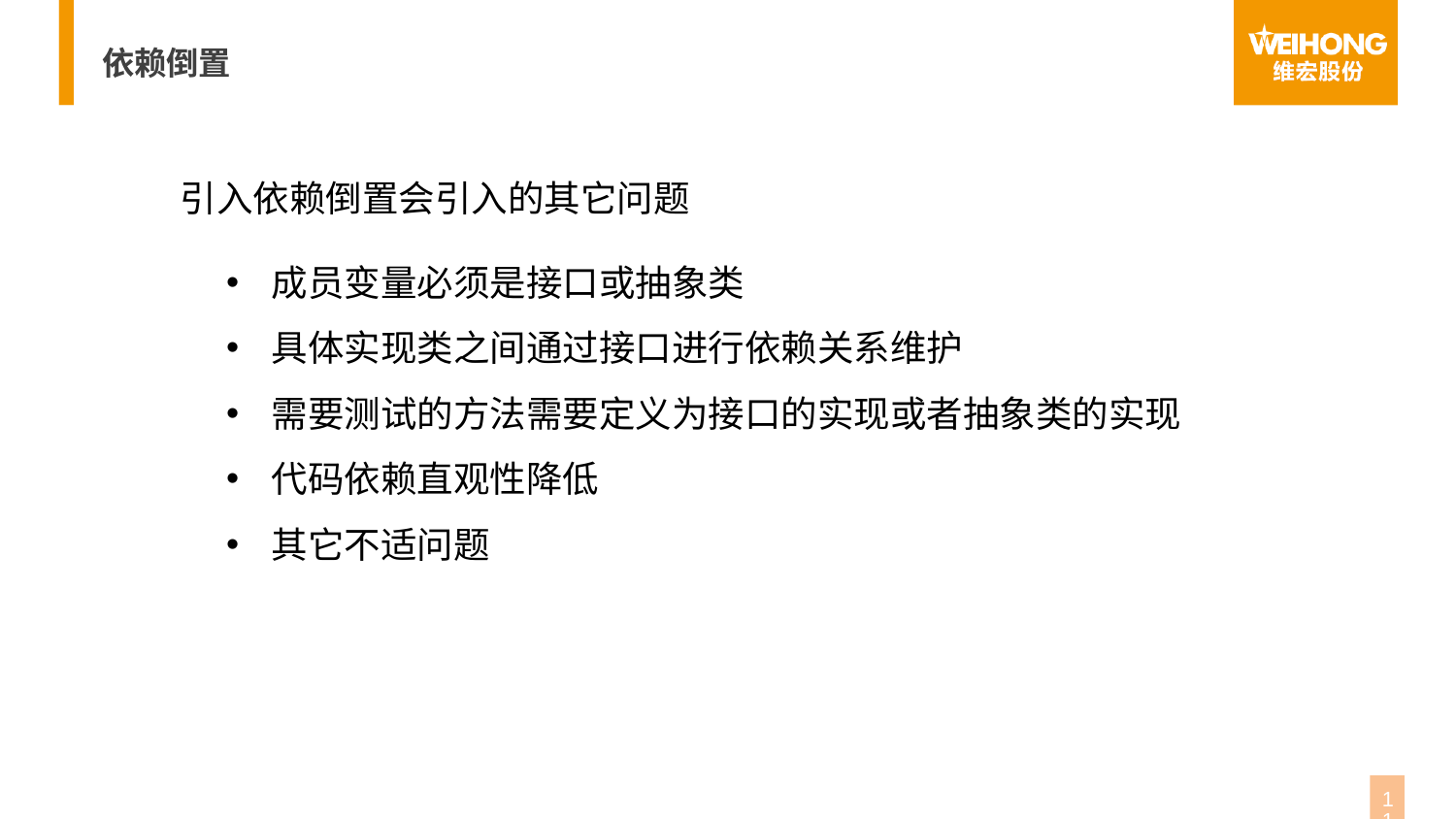

依赖倒置

引入依赖倒置会引入的其它问题
成员变量必须是接口或抽象类
具体实现类之间通过接口进行依赖关系维护
需要测试的方法需要定义为接口的实现或者抽象类的实现
代码依赖直观性降低
其它不适问题